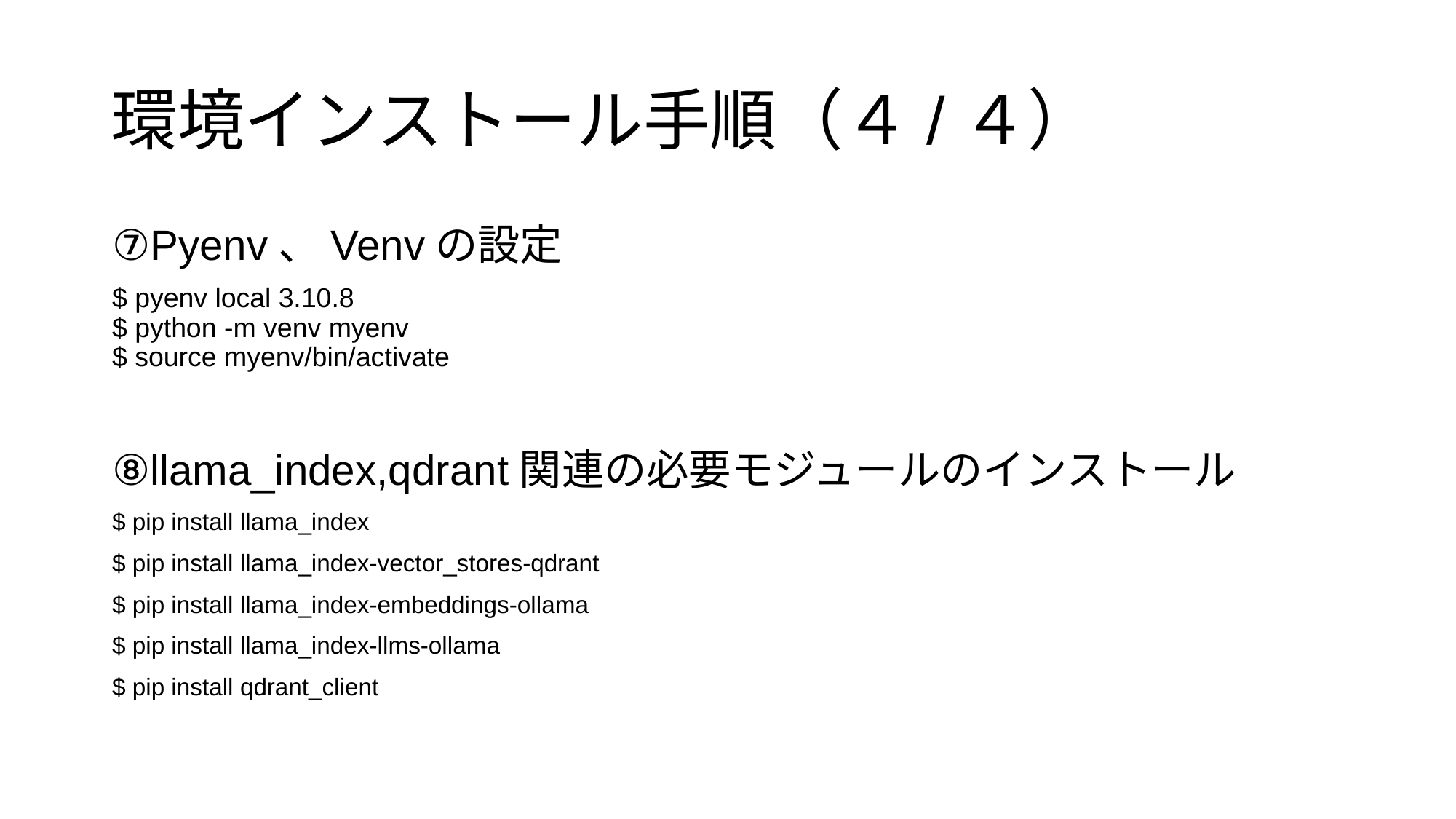

# 環境インストール手順（４/４）
⑦Pyenv、Venvの設定
$ pyenv local 3.10.8
$ python -m venv myenv
$ source myenv/bin/activate

⑧llama_index,qdrant関連の必要モジュールのインストール
$ pip install llama_index
$ pip install llama_index-vector_stores-qdrant
$ pip install llama_index-embeddings-ollama
$ pip install llama_index-llms-ollama
$ pip install qdrant_client